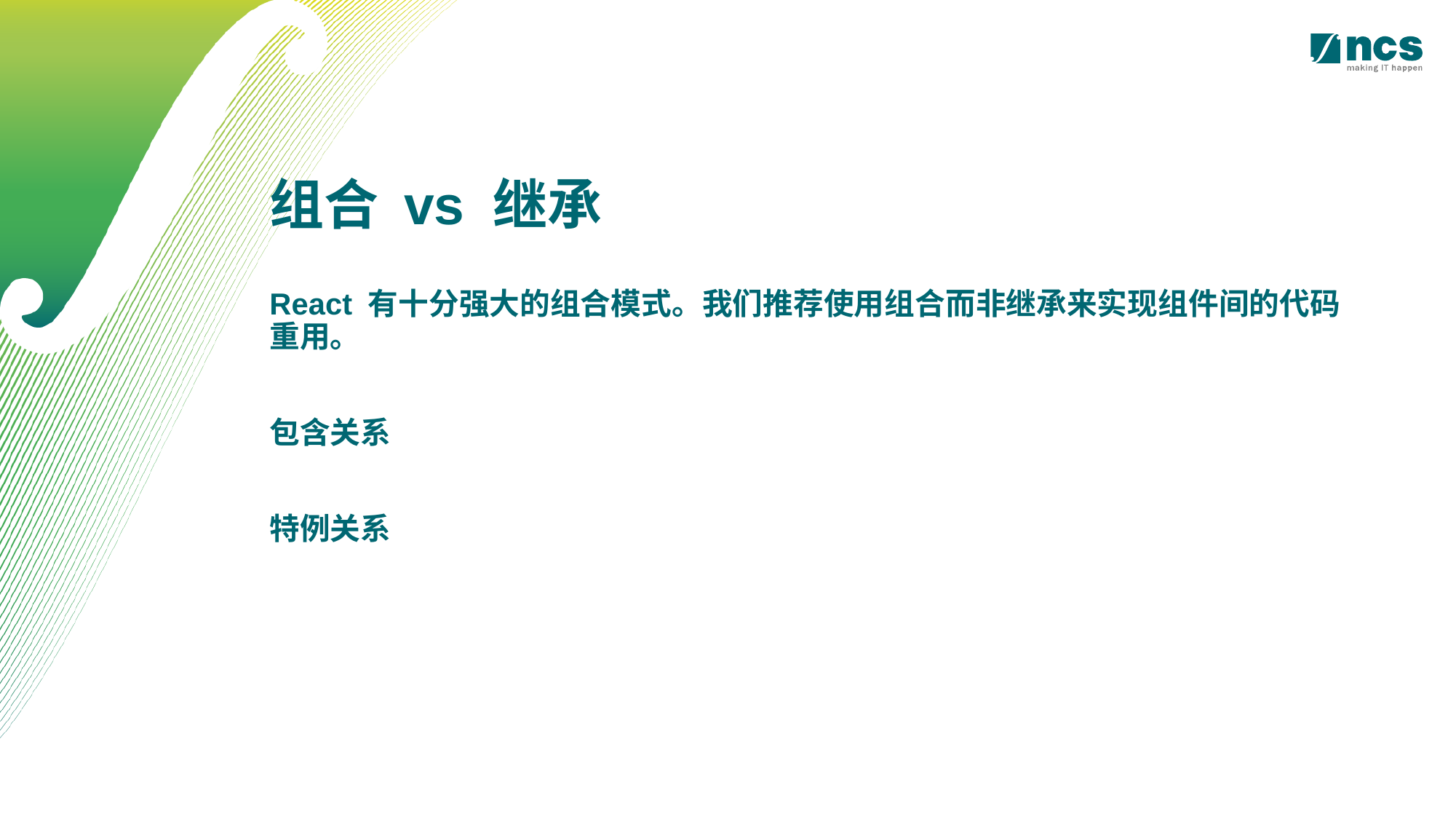

组合 vs 继承
React 有十分强大的组合模式。我们推荐使用组合而非继承来实现组件间的代码重用。

包含关系

特例关系